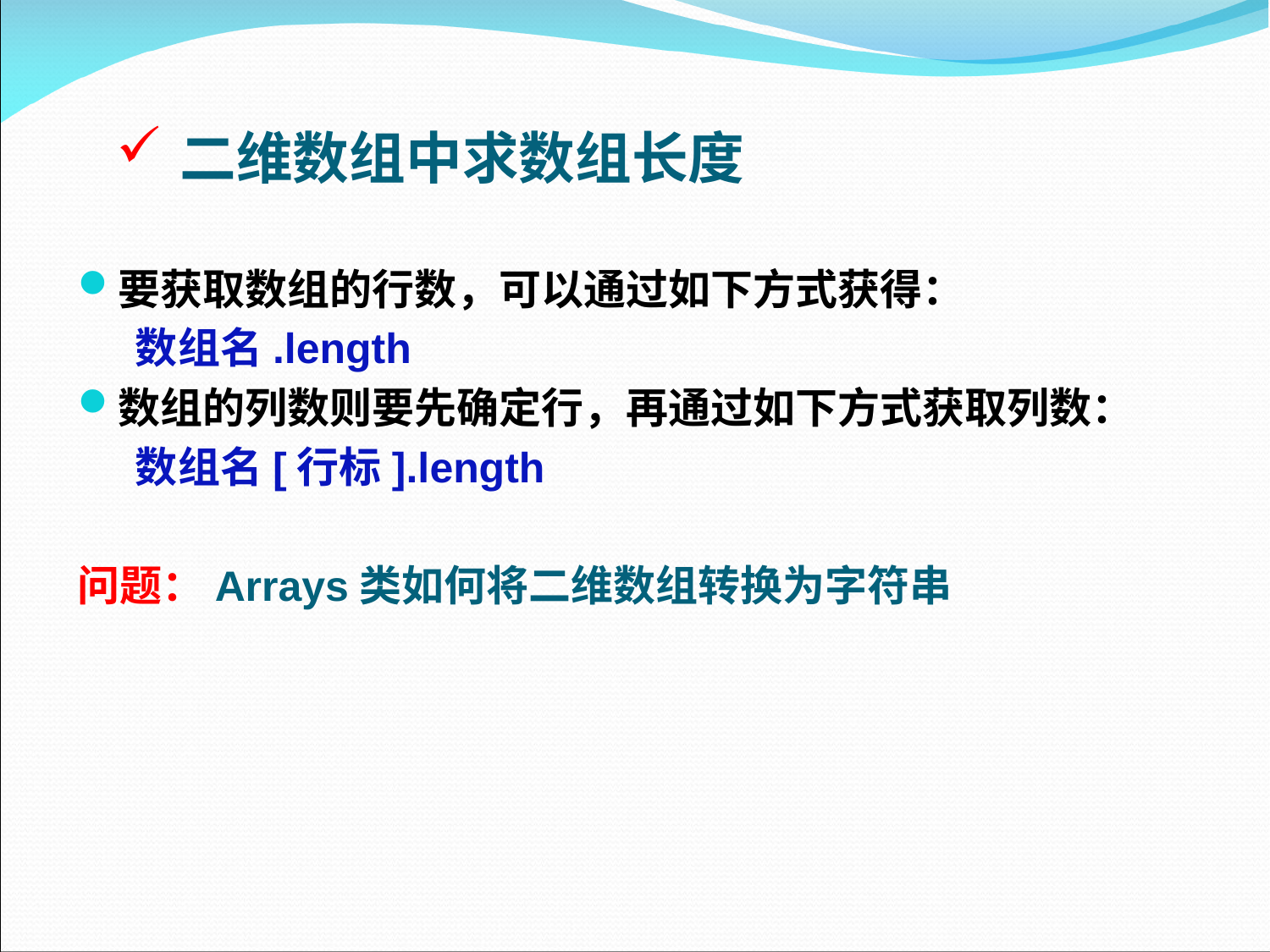

# 二维数组中求数组长度
要获取数组的行数，可以通过如下方式获得：
     数组名.length
数组的列数则要先确定行，再通过如下方式获取列数：
     数组名[行标].length

问题：Arrays类如何将二维数组转换为字符串